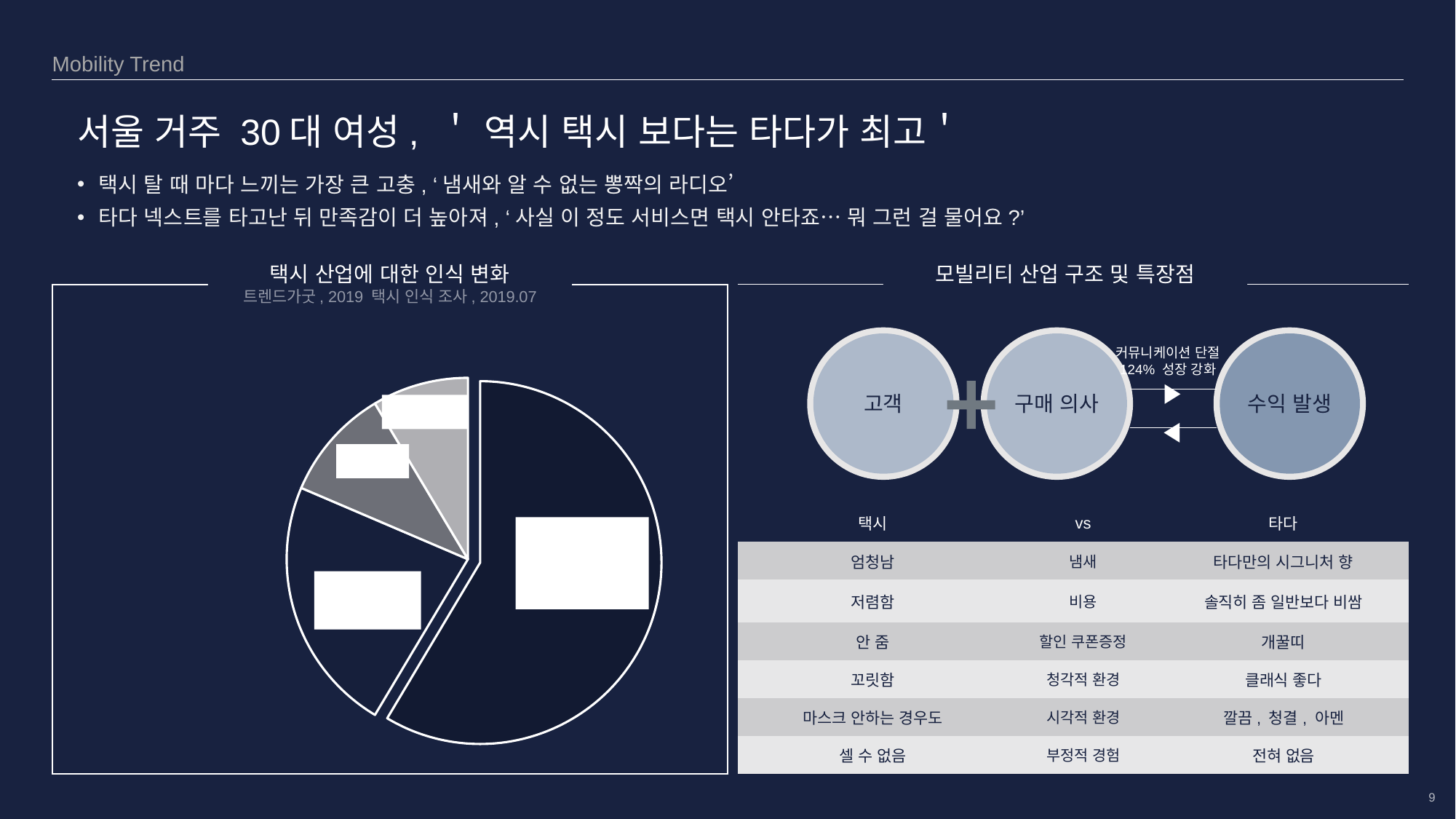

Mobility Trend
# 서울 거주 30대 여성, ＇ 역시 택시 보다는 타다가 최고＇
택시 탈 때 마다 느끼는 가장 큰 고충, ‘냄새와 알 수 없는 뽕짝의 라디오’
타다 넥스트를 타고난 뒤 만족감이 더 높아져, ‘사실 이 정도 서비스면 택시 안타죠… 뭐 그런 걸 물어요?’
택시 산업에 대한 인식 변화
트렌드가굿, 2019 택시 인식 조사, 2019.07
모빌리티 산업 구조 및 특장점

### Chart

| Category | 판매 |
|---|---|
| 불쾌함을 느낀적이 있다 | 8.2 |
| 가끔 어려움을 느낀다 | 3.2 |
| 잘 모르겠다 | 1.4 |
| 어려움이 없다 | 1.2 |

커뮤니케이션 단절
124% 성장 강화
▶

고객
구매 의사
수익 발생
◀
| 택시 | vs | 타다 |
| --- | --- | --- |
| 엄청남 | 냄새 | 타다만의 시그니처 향 |
| 저렴함 | 비용 | 솔직히 좀 일반보다 비쌈 |
| 안 줌 | 할인 쿠폰증정 | 개꿀띠 |
| 꼬릿함 | 청각적 환경 | 클래식 좋다 |
| 마스크 안하는 경우도 | 시각적 환경 | 깔끔, 청결, 아멘 |
| 셀 수 없음 | 부정적 경험 | 전혀 없음 |
9